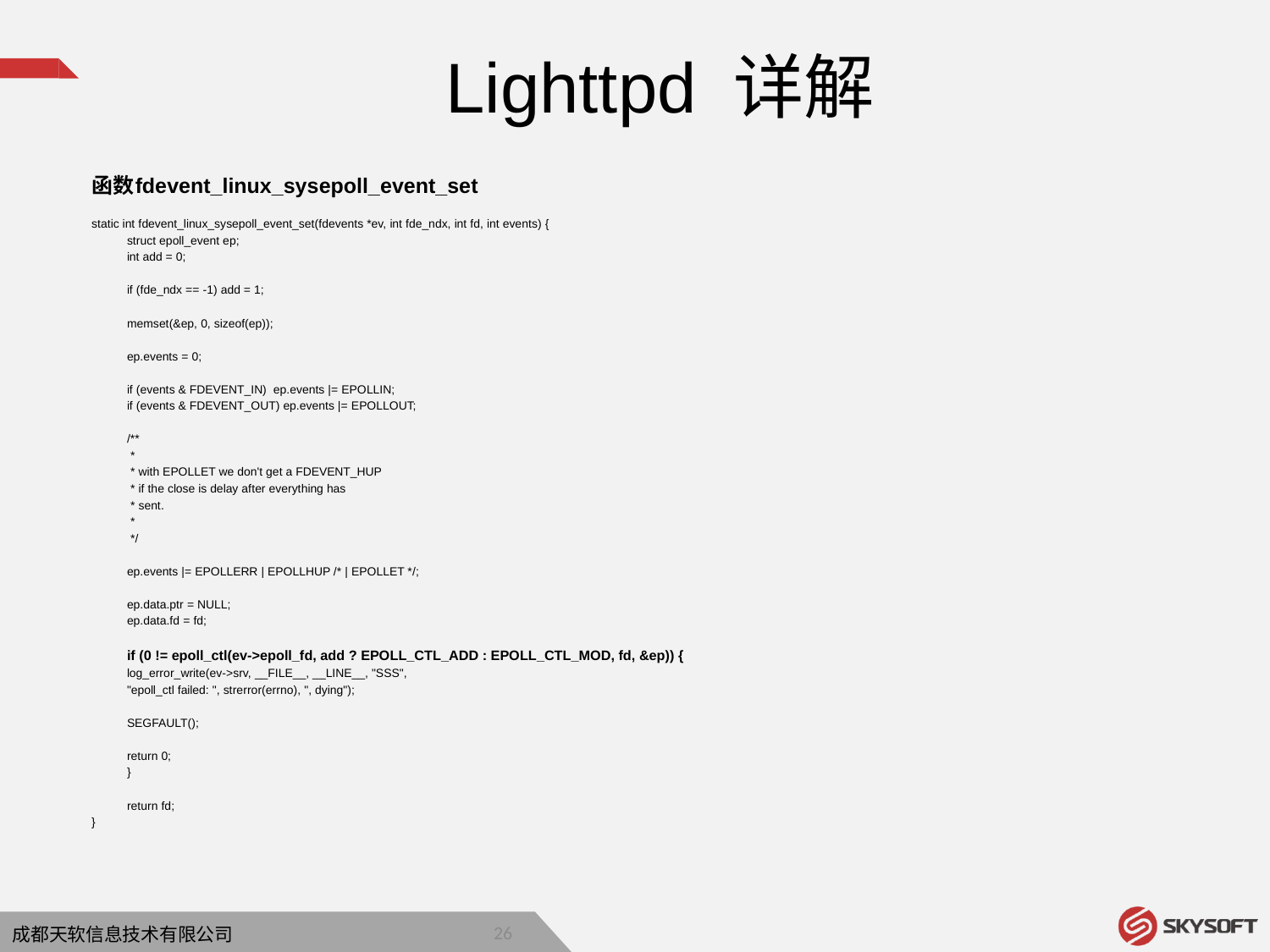

Lighttpd 详解

函数fdevent_linux_sysepoll_event_set

static int fdevent_linux_sysepoll_event_set(fdevents *ev, int fde_ndx, int fd, int events) {
	struct epoll_event ep;
	int add = 0;

	if (fde_ndx == -1) add = 1;

	memset(&ep, 0, sizeof(ep));

	ep.events = 0;

	if (events & FDEVENT_IN)  ep.events |= EPOLLIN;
	if (events & FDEVENT_OUT) ep.events |= EPOLLOUT;

	/**
	 *
	 * with EPOLLET we don't get a FDEVENT_HUP
	 * if the close is delay after everything has
	 * sent.
	 *
	 */

	ep.events |= EPOLLERR | EPOLLHUP /* | EPOLLET */;

	ep.data.ptr = NULL;
	ep.data.fd = fd;

	if (0 != epoll_ctl(ev->epoll_fd, add ? EPOLL_CTL_ADD : EPOLL_CTL_MOD, fd, &ep)) {
		log_error_write(ev->srv, __FILE__, __LINE__, "SSS",
			"epoll_ctl failed: ", strerror(errno), ", dying");

		SEGFAULT();

		return 0;
	}

	return fd;
}

26